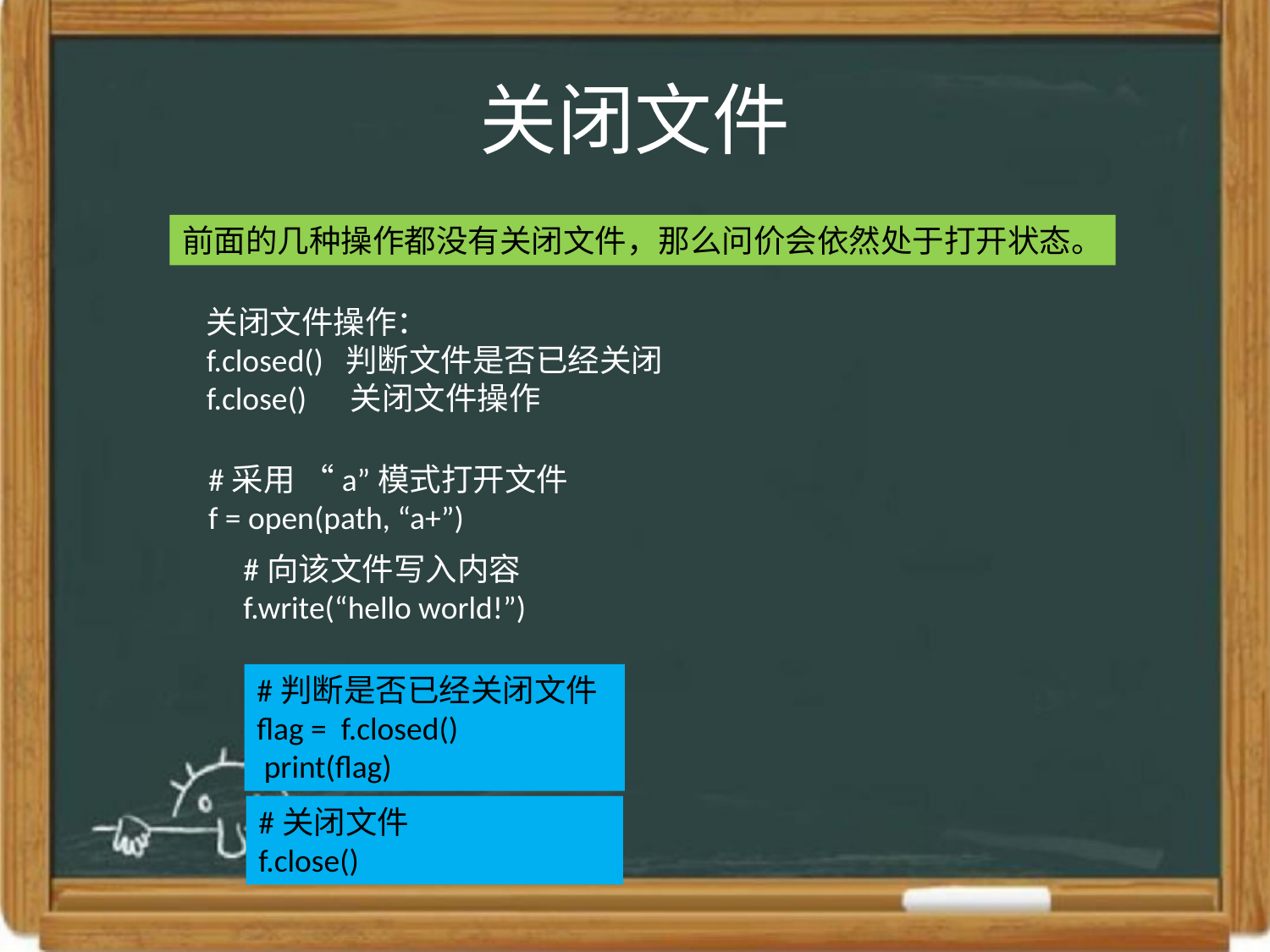

# 关闭文件
前面的几种操作都没有关闭文件，那么问价会依然处于打开状态。
关闭文件操作：
f.closed()  判断文件是否已经关闭
f.close()     关闭文件操作
#采用 “a”模式打开文件
f = open(path, “a+”)
#向该文件写入内容
f.write(“hello world!”)
#判断是否已经关闭文件
flag =  f.closed()
 print(flag)
#关闭文件
f.close()